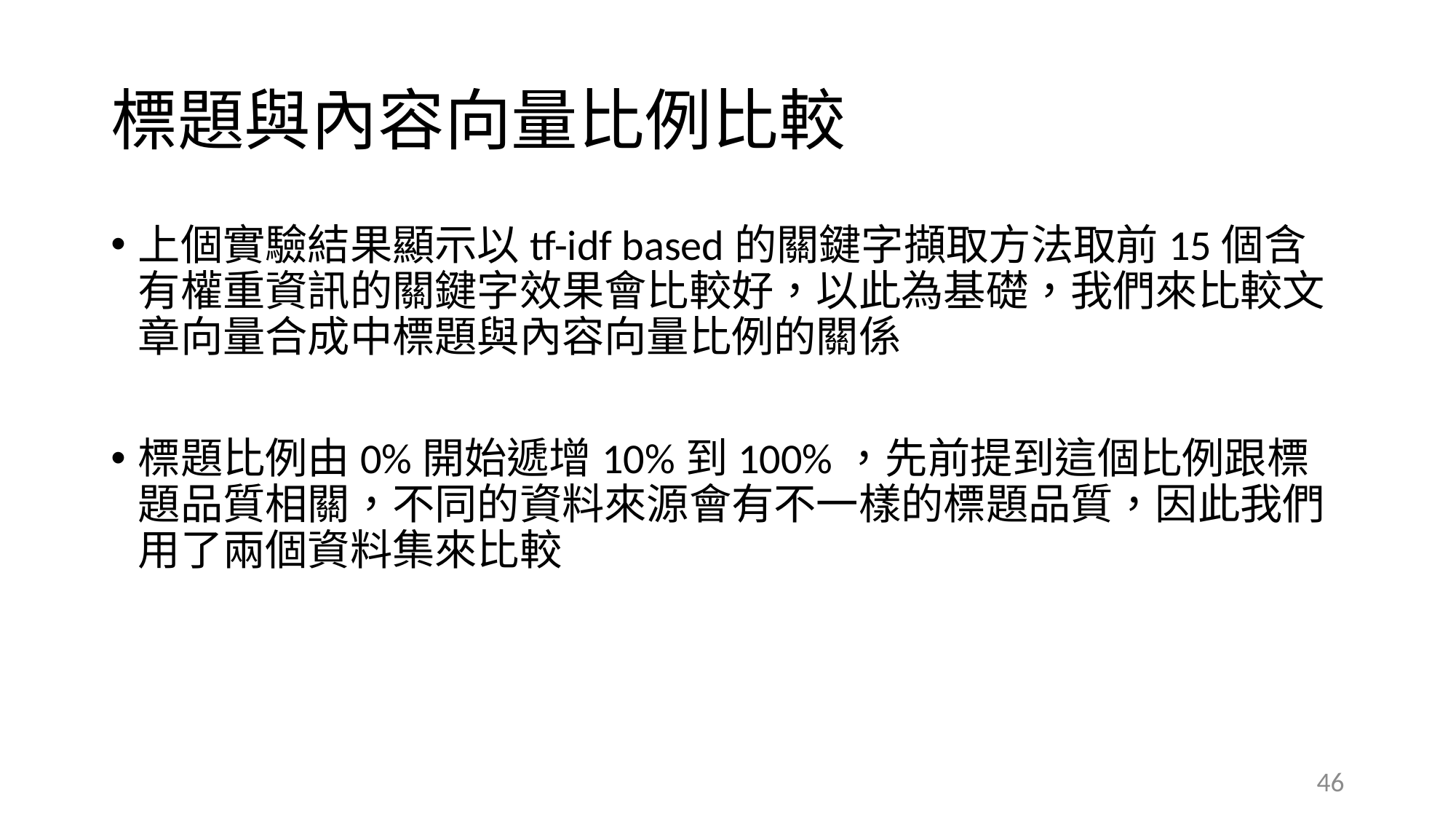

# 標題與內容向量比例比較
上個實驗結果顯示以tf-idf based的關鍵字擷取方法取前15個含有權重資訊的關鍵字效果會比較好，以此為基礎，我們來比較文章向量合成中標題與內容向量比例的關係

標題比例由0%開始遞增10%到100%，先前提到這個比例跟標題品質相關，不同的資料來源會有不一樣的標題品質，因此我們用了兩個資料集來比較
46